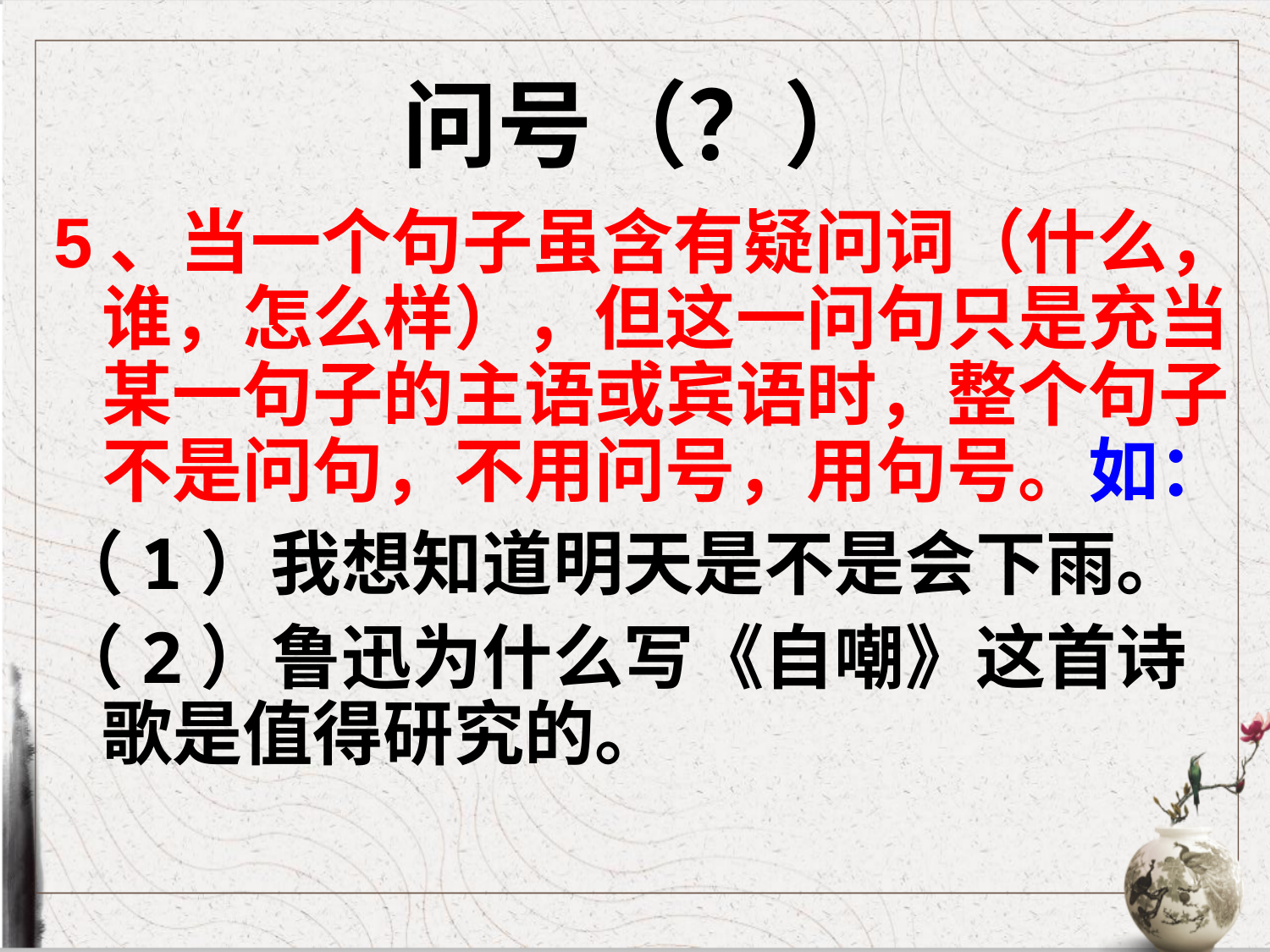

# 问号（？）
5、当一个句子虽含有疑问词（什么，谁，怎么样），但这一问句只是充当某一句子的主语或宾语时，整个句子 不是问句，不用问号，用句号。如：
（1）我想知道明天是不是会下雨。
（2）鲁迅为什么写《自嘲》这首诗歌是值得研究的。